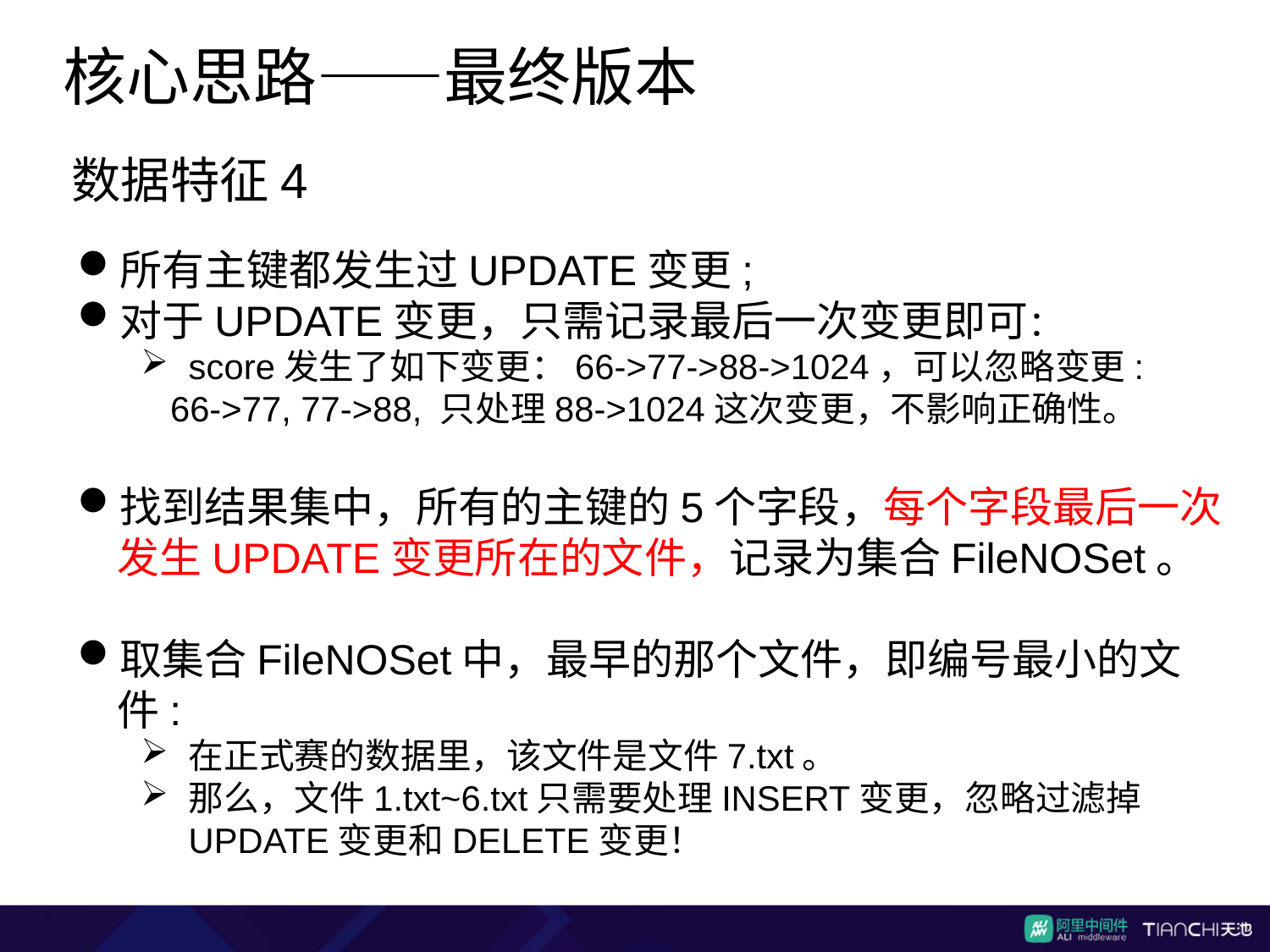

核心思路——最终版本
数据特征4
所有主键都发生过UPDATE变更;
对于UPDATE变更，只需记录最后一次变更即可：
score发生了如下变更：66->77->88->1024，可以忽略变更:
   66->77, 77->88, 只处理88->1024这次变更，不影响正确性。

找到结果集中，所有的主键的5个字段，每个字段最后一次发生UPDATE变更所在的文件，记录为集合FileNOSet。

取集合FileNOSet中，最早的那个文件，即编号最小的文件:
在正式赛的数据里，该文件是文件7.txt。
那么，文件1.txt~6.txt只需要处理INSERT变更，忽略过滤掉UPDATE变更和DELETE变更！